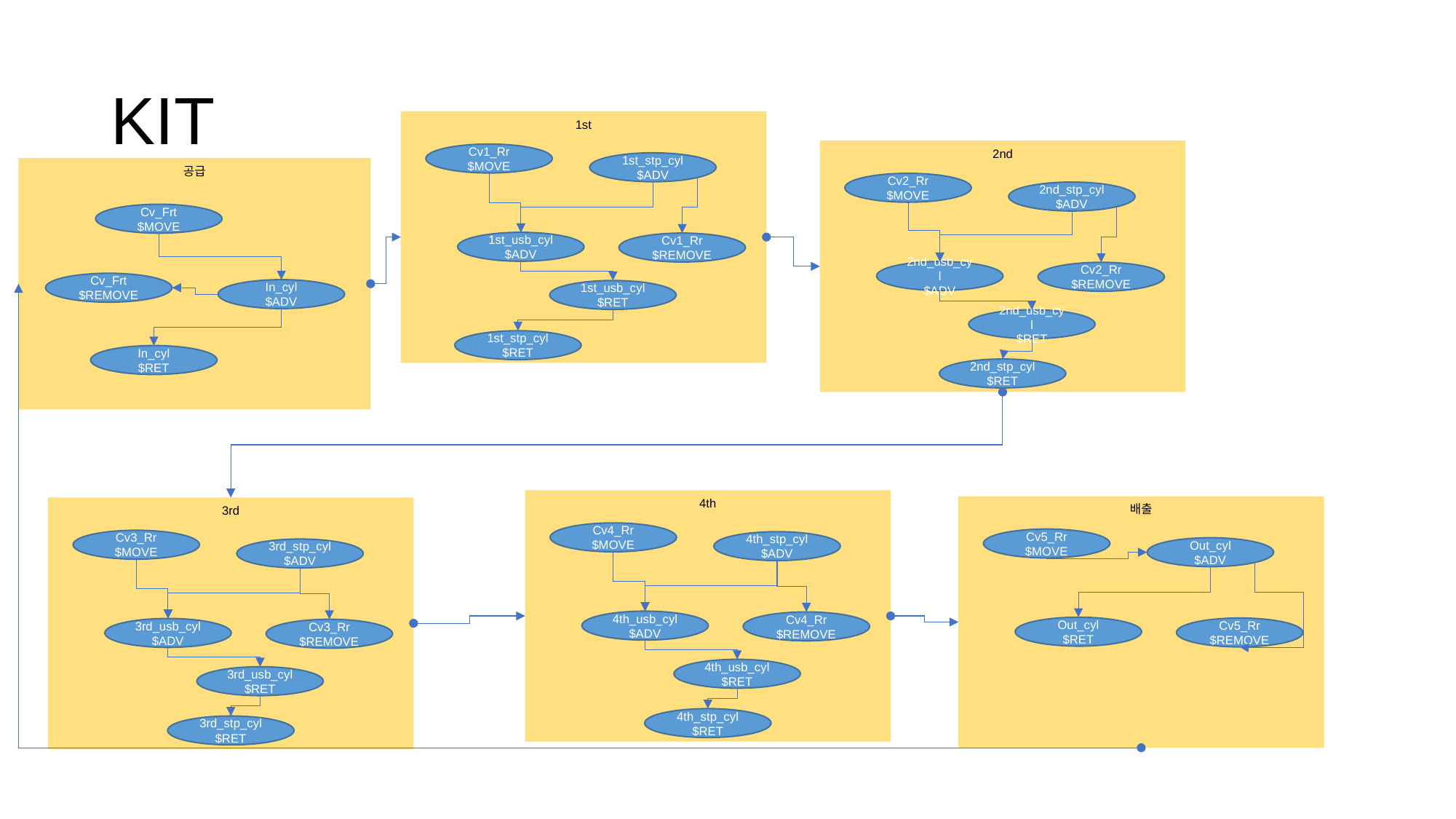

# KIT
1st
Cv1_Rr
$MOVE
1st_stp_cyl
$ADV
1st_usb_cyl
$ADV
Cv1_Rr
$REMOVE
1st_usb_cyl
$RET
1st_stp_cyl
$RET
2nd
Cv2_Rr
$MOVE
2nd_stp_cyl
$ADV
2nd_usb_cyl
$ADV
Cv2_Rr
$REMOVE
2nd_usb_cyl
$RET
2nd_stp_cyl
$RET
공급
Cv_Frt
$MOVE
Cv_Frt
$REMOVE
In_cyl
$ADV
In_cyl
$RET
lib/Cylinder/Double
[In_cyl]
lib/Cylinder/Double
[1st_stp_cyl]
lib/Cylinder/Double
[1st_usb_cyl]
lib/Cylinder/Double
[2nd_stp_cyl]
lib/Cylinder/Double
[2nd_usb_cyl]
lib/Conveyor/CV
[Cv_Frt]
lib/Cylinder/Double
[3rd_stp_cyl]
lib/Conveyor/CV
[Cv1_Rr]
lib/Cylinder/Double
[3rd_usb_cyl]
lib/Conveyor/CV
[Cv2_Rr]
4th
Cv4_Rr
$MOVE
4th_stp_cyl
$ADV
4th_usb_cyl
$ADV
Cv4_Rr
$REMOVE
4th_usb_cyl
$RET
4th_stp_cyl
$RET
배출
Cv5_Rr
$MOVE
Out_cyl
$ADV
Out_cyl
$RET
Cv5_Rr
$REMOVE
3rd
Cv3_Rr
$MOVE
3rd_stp_cyl
$ADV
3rd_usb_cyl
$ADV
Cv3_Rr
$REMOVE
3rd_usb_cyl
$RET
3rd_stp_cyl
$RET
lib/Cylinder/Double
[4th_stp_cyl]
lib/Conveyor/CV
[Cv3_Rr]
lib/Cylinder/Double
[4th_usb_cyl]
lib/Conveyor/CV
[Cv4_Rr]
lib/Conveyor/CV
[Cv5_Rr]
lib/Cylinder/Double
[Out_cyl]